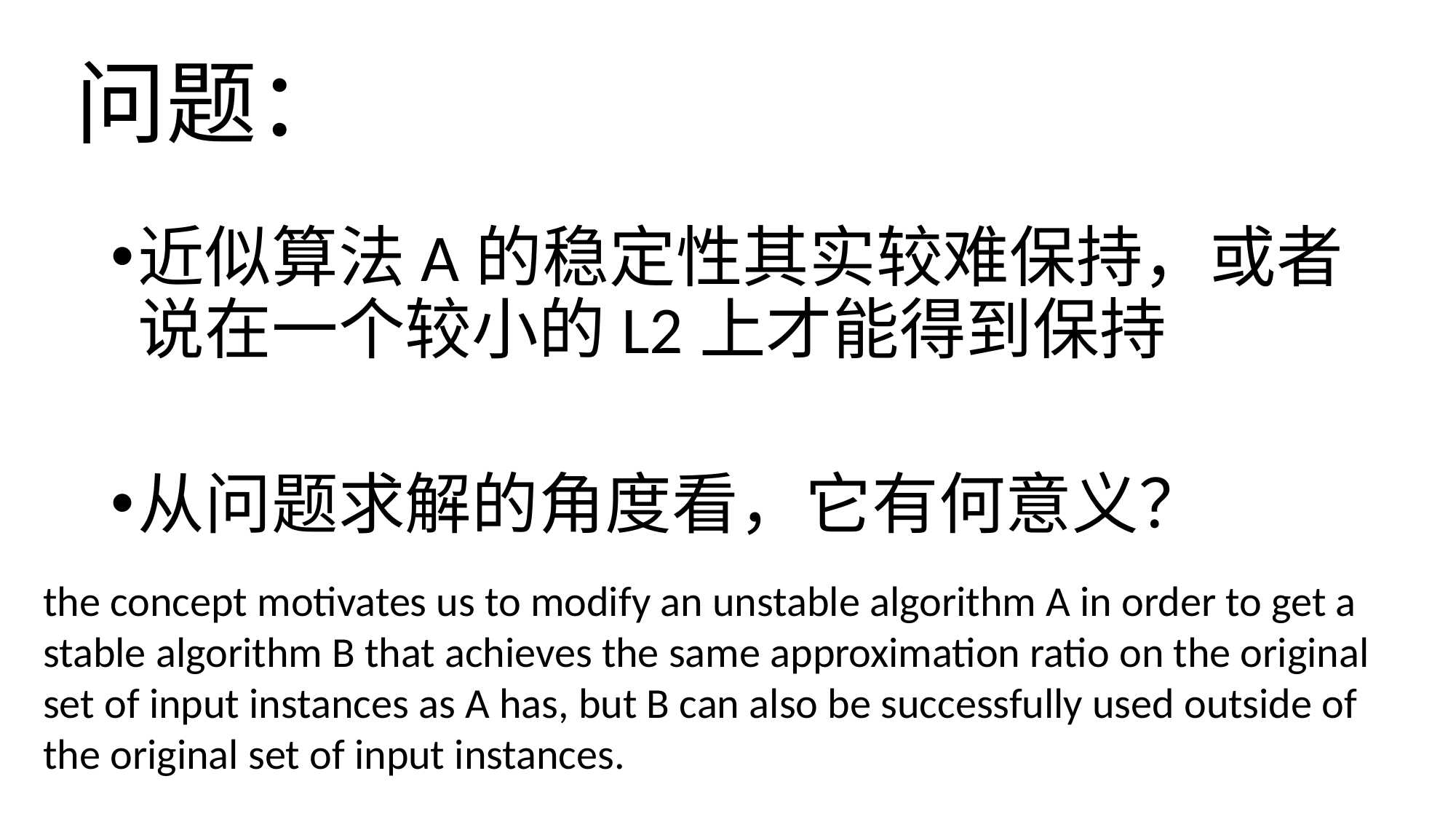

# 问题：
近似算法A的稳定性其实较难保持，或者说在一个较小的L2上才能得到保持

从问题求解的角度看，它有何意义？
the concept motivates us to modify an unstable algorithm A in order to get a stable algorithm B that achieves the same approximation ratio on the original set of input instances as A has, but B can also be successfully used outside of the original set of input instances.